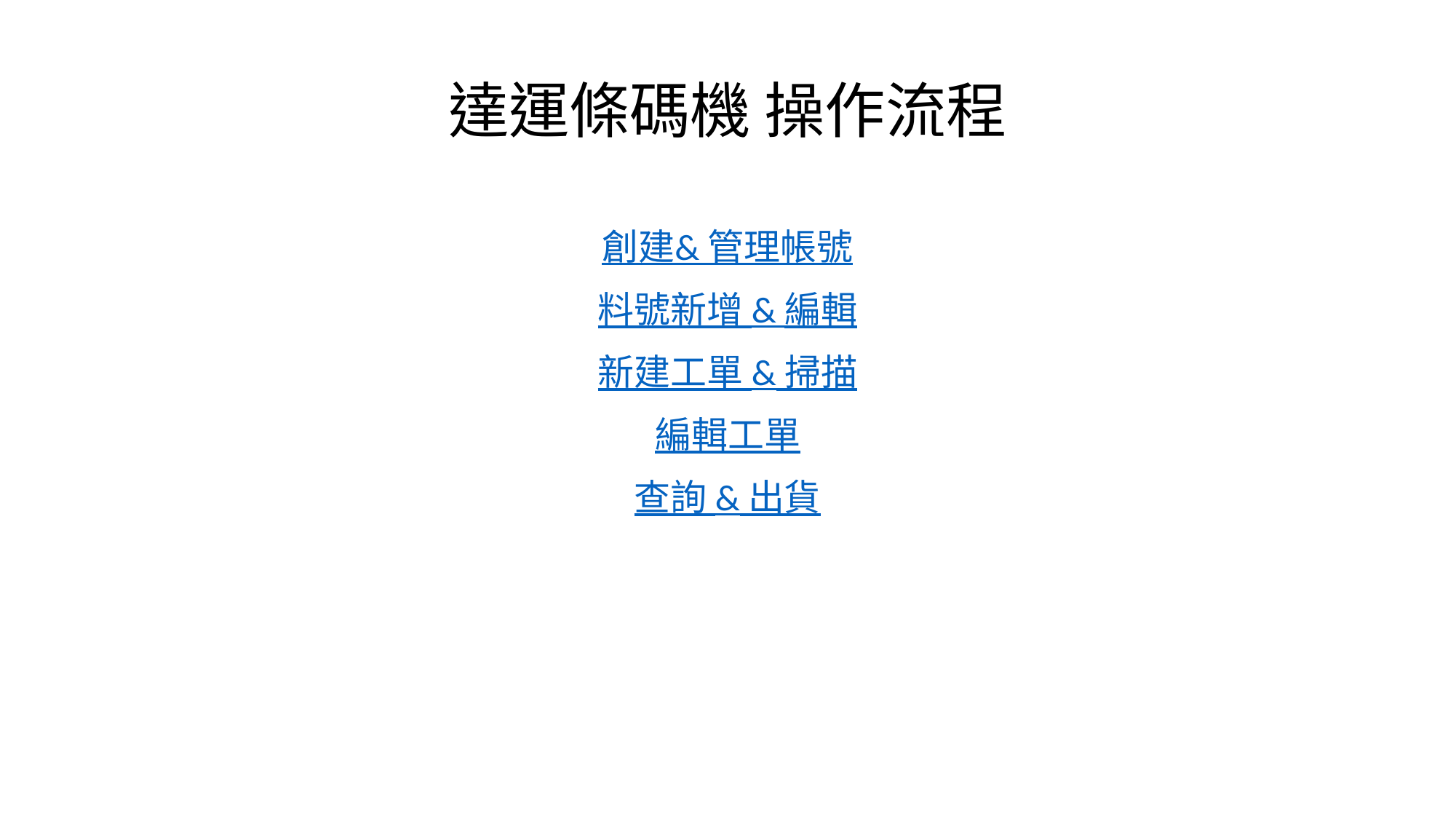

# 達運條碼機 操作流程
創建& 管理帳號
料號新增 & 編輯
新建工單 & 掃描
編輯工單
查詢 & 出貨